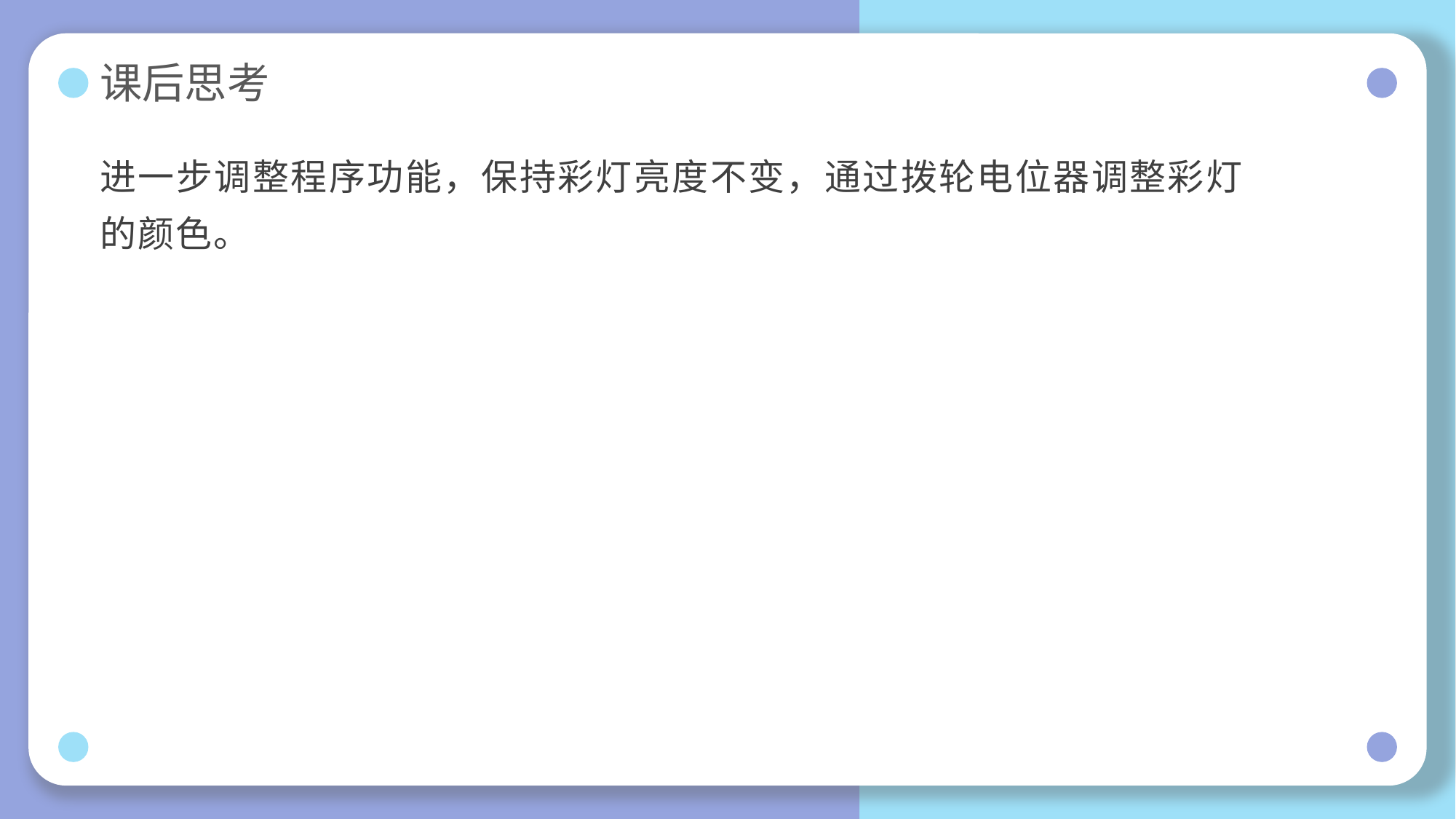

# 课后思考
进一步调整程序功能，保持彩灯亮度不变，通过拨轮电位器调整彩灯的颜色。